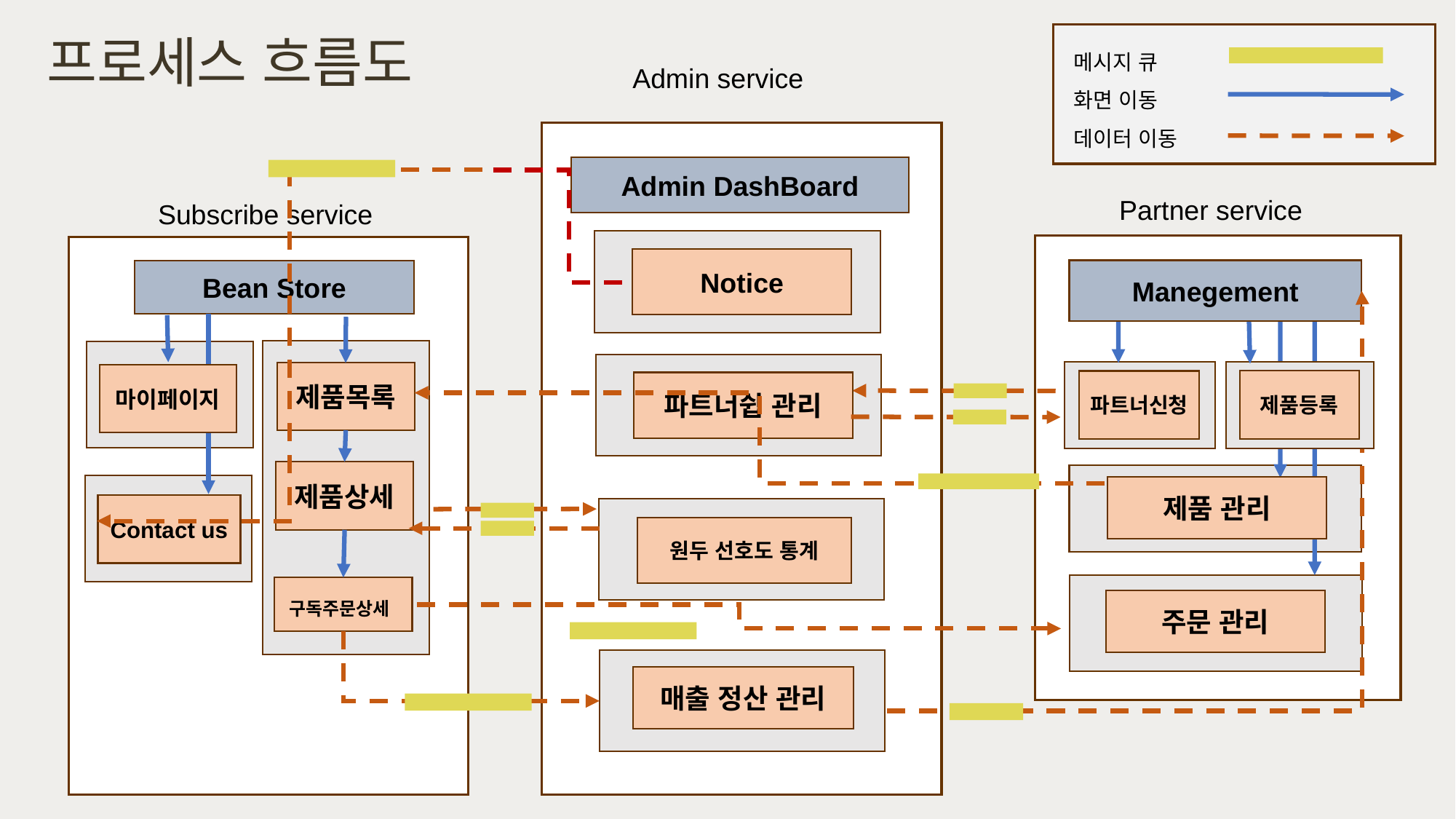

# 프로세스 흐름도

메시지 큐
화면 이동
데이터 이동

Admin service

Admin DashBoard

Partner service
Subscribe service

Notice
Manegement
Bean Store

제품목록
마이페이지
제품등록
파트너신청
파트너쉽 관리

제품상세

제품 관리
Contact us

원두 선호도 통계

구독주문상세
주문 관리

매출 정산 관리